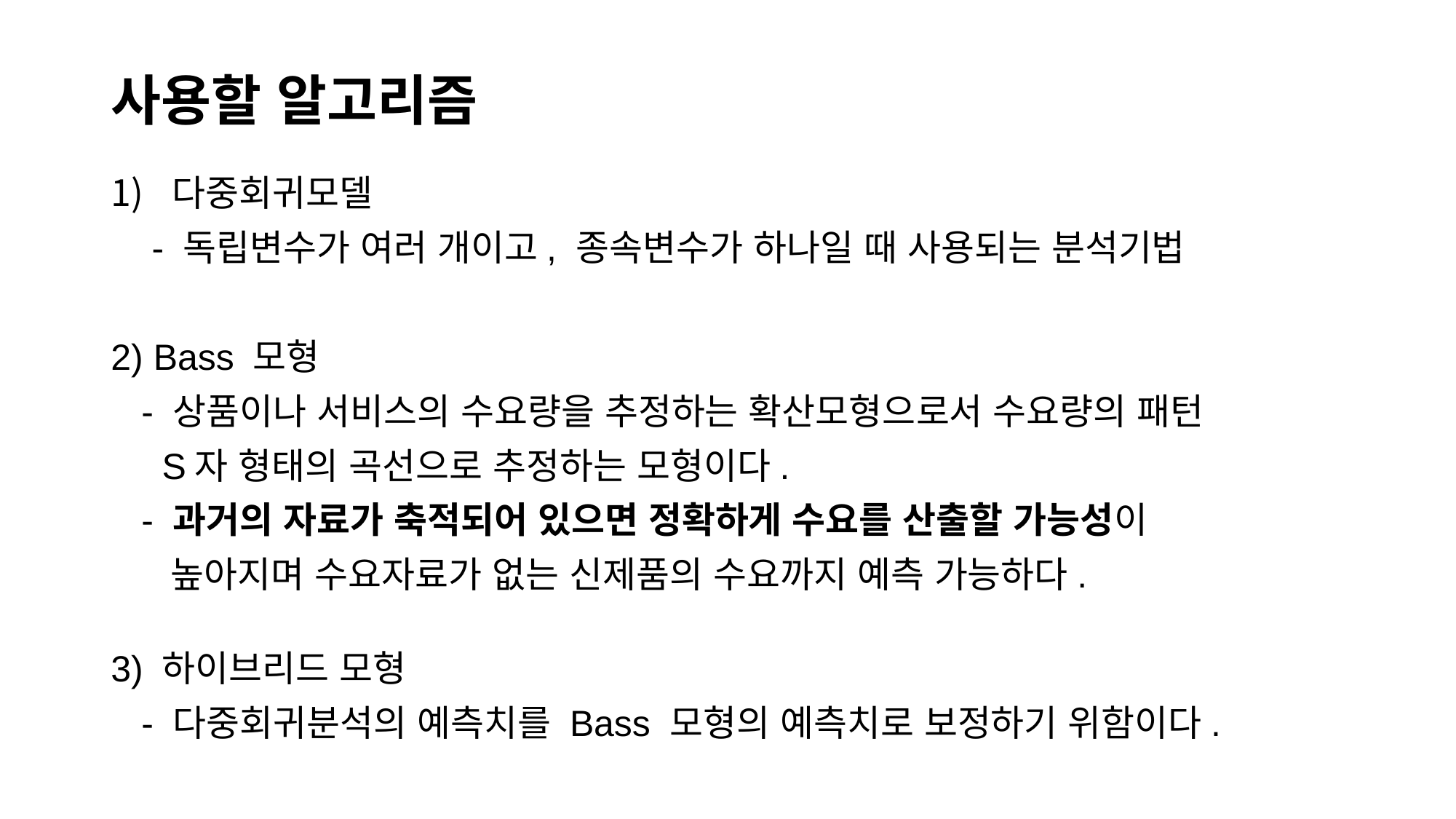

# 사용할 알고리즘
다중회귀모델
    - 독립변수가 여러 개이고, 종속변수가 하나일 때 사용되는 분석기법

2) Bass 모형
   - 상품이나 서비스의 수요량을 추정하는 확산모형으로서 수요량의 패턴
     S자 형태의 곡선으로 추정하는 모형이다.
   - 과거의 자료가 축적되어 있으면 정확하게 수요를 산출할 가능성이
     높아지며 수요자료가 없는 신제품의 수요까지 예측 가능하다.
3) 하이브리드 모형
   - 다중회귀분석의 예측치를 Bass 모형의 예측치로 보정하기 위함이다.